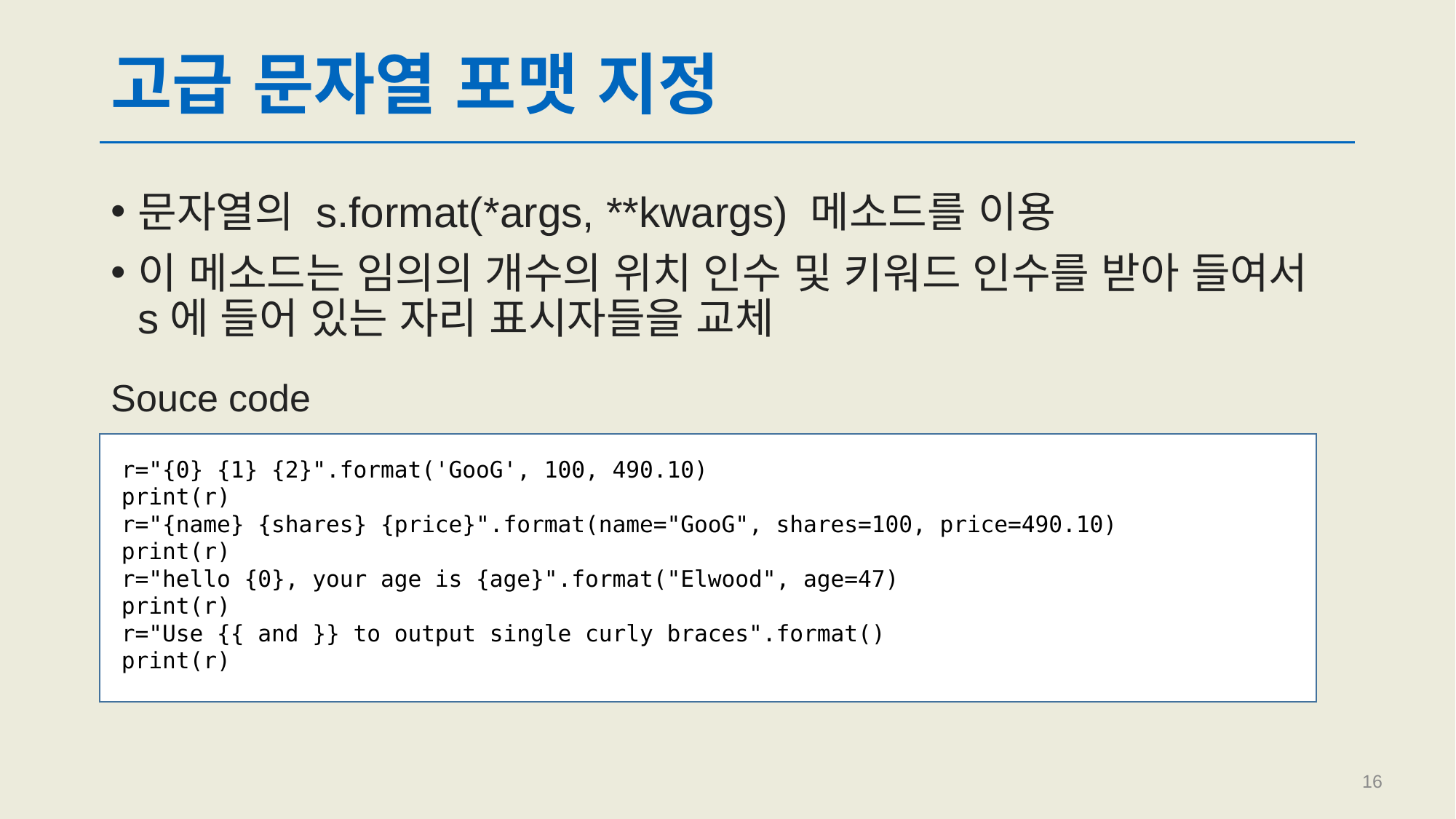

# 고급 문자열 포맷 지정
문자열의 s.format(*args, **kwargs) 메소드를 이용
이 메소드는 임의의 개수의 위치 인수 및 키워드 인수를 받아 들여서 s에 들어 있는 자리 표시자들을 교체
Souce code
r="{0} {1} {2}".format('GooG', 100, 490.10)
print(r)
r="{name} {shares} {price}".format(name="GooG", shares=100, price=490.10)
print(r)
r="hello {0}, your age is {age}".format("Elwood", age=47)
print(r)
r="Use {{ and }} to output single curly braces".format()
print(r)
16